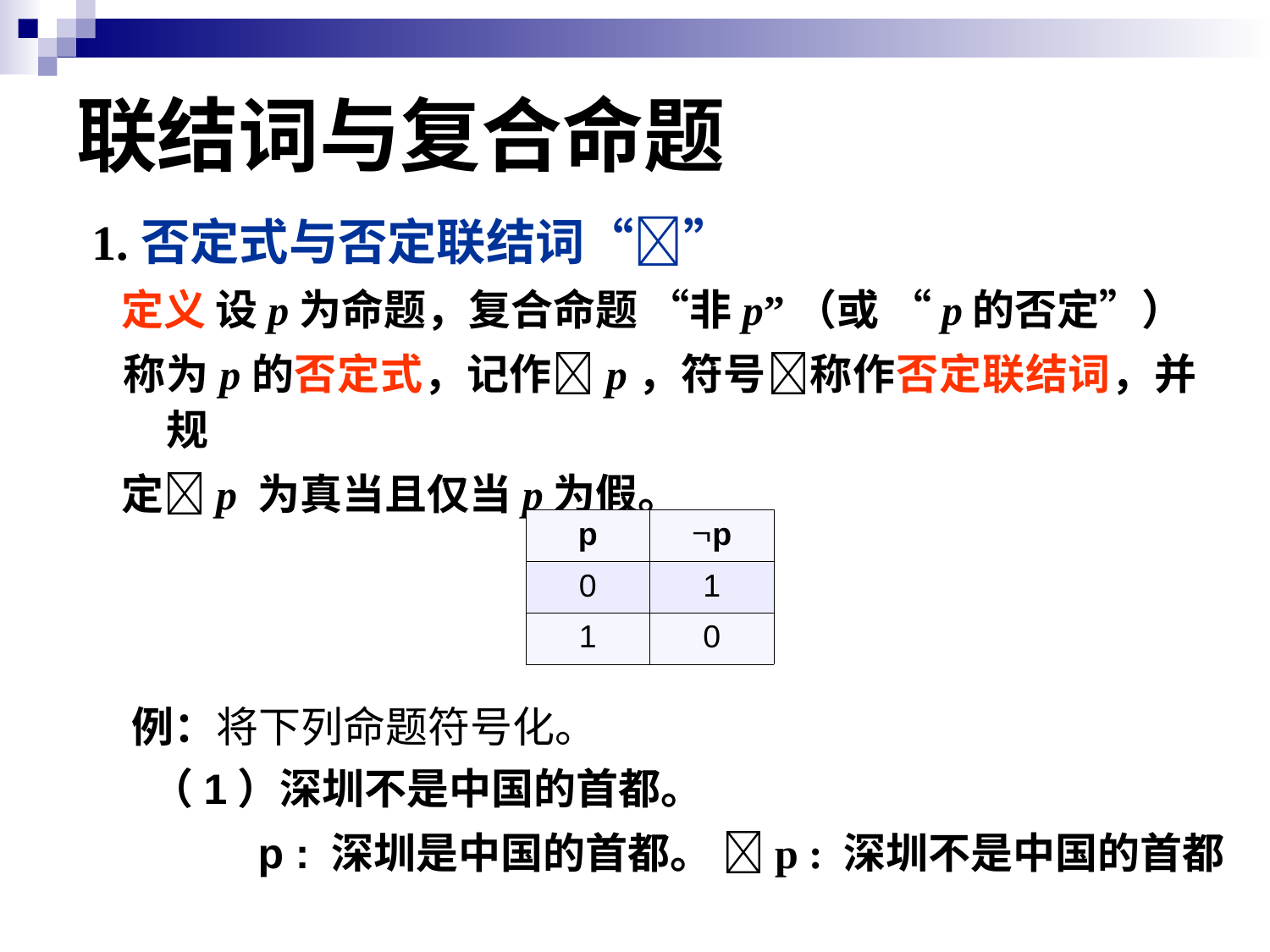

联结词与复合命题
1.否定式与否定联结词“¬”
  定义 设p为命题，复合命题 “非p”（或 “p的否定”）
  称为p的否定式，记作¬p，符号¬称作否定联结词，并规
  定¬p 为真当且仅当p为假。

| p | ¬p |
| --- | --- |
| 0 | 1 |
| 1 | 0 |
例：将下列命题符号化。
 （1）深圳不是中国的首都。
           p : 深圳是中国的首都。 ¬p : 深圳不是中国的首都